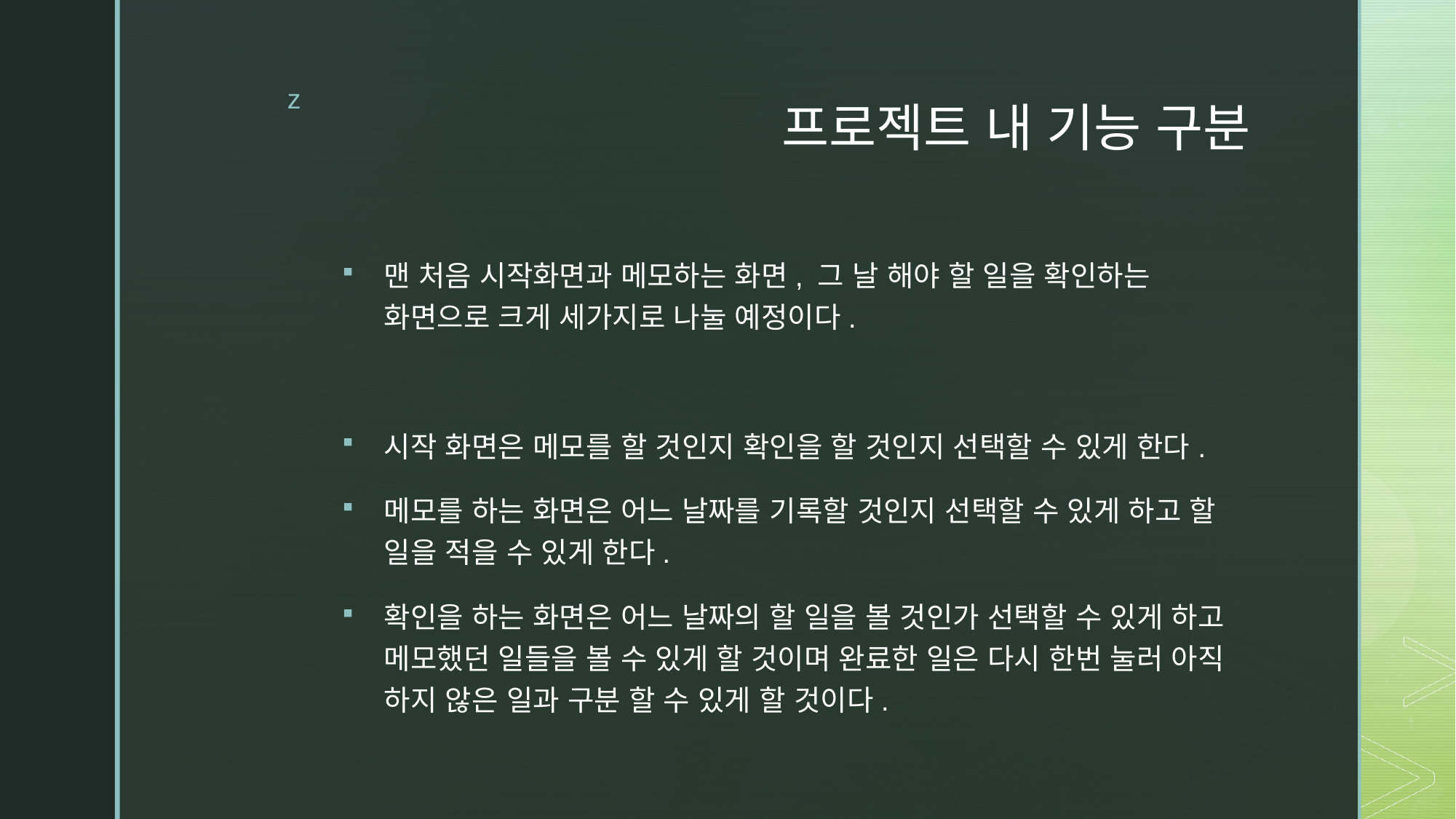

# 프로젝트 내 기능 구분
맨 처음 시작화면과 메모하는 화면, 그 날 해야 할 일을 확인하는 화면으로 크게 세가지로 나눌 예정이다.

시작 화면은 메모를 할 것인지 확인을 할 것인지 선택할 수 있게 한다.
메모를 하는 화면은 어느 날짜를 기록할 것인지 선택할 수 있게 하고 할 일을 적을 수 있게 한다.
확인을 하는 화면은 어느 날짜의 할 일을 볼 것인가 선택할 수 있게 하고 메모했던 일들을 볼 수 있게 할 것이며 완료한 일은 다시 한번 눌러 아직 하지 않은 일과 구분 할 수 있게 할 것이다.